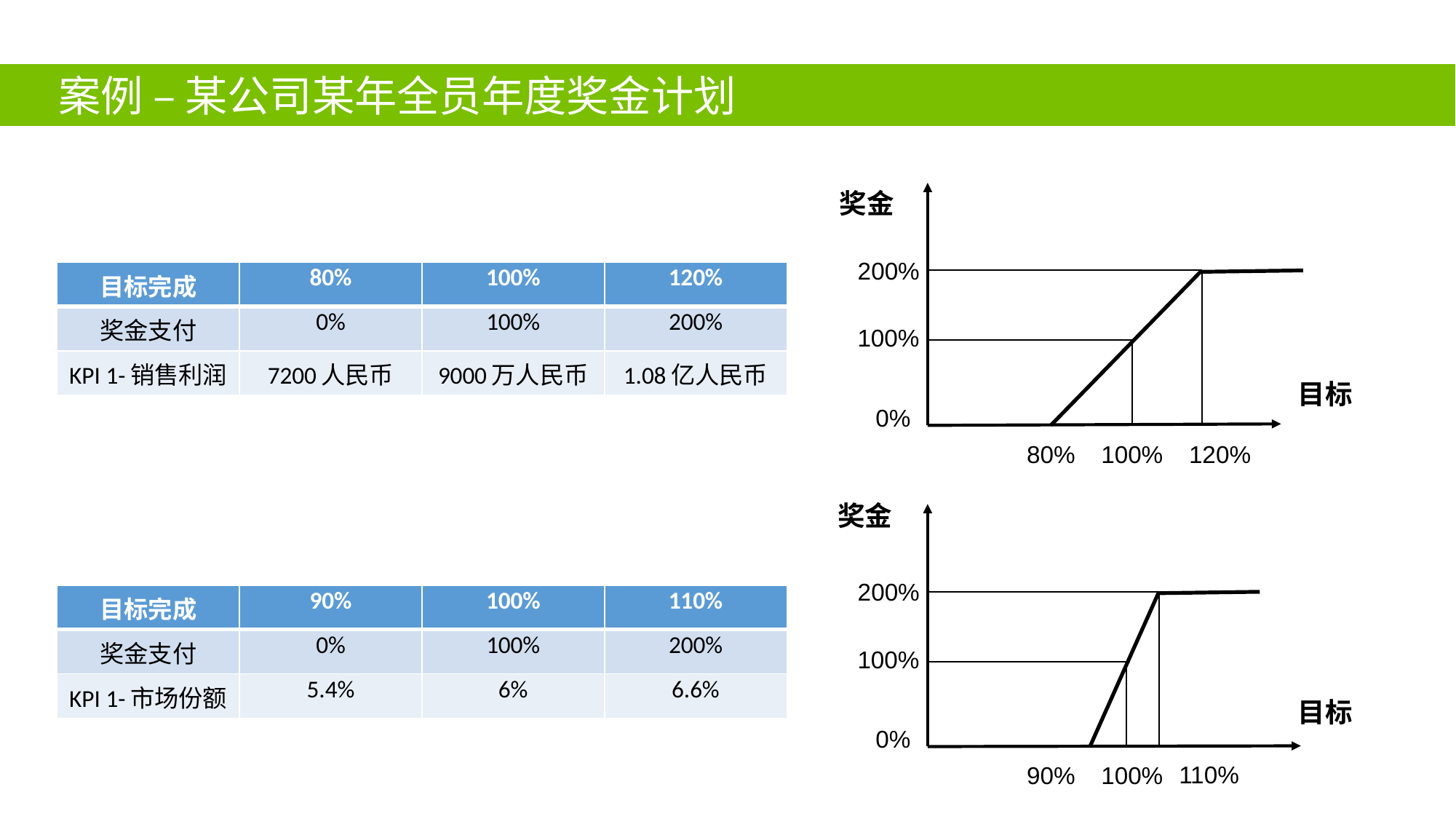

案例 – 某公司某年全员年度奖金计划
奖金
200%
| 目标完成 | 80% | 100% | 120% |
| --- | --- | --- | --- |
| 奖金支付 | 0% | 100% | 200% |
| KPI 1-销售利润 | 7200人民币 | 9000万人民币 | 1.08亿人民币 |
100%
目标
0%
80%
100%
120%
奖金
200%
| 目标完成 | 90% | 100% | 110% |
| --- | --- | --- | --- |
| 奖金支付 | 0% | 100% | 200% |
| KPI 1-市场份额 | 5.4% | 6% | 6.6% |
100%
目标
0%
110%
90%
100%